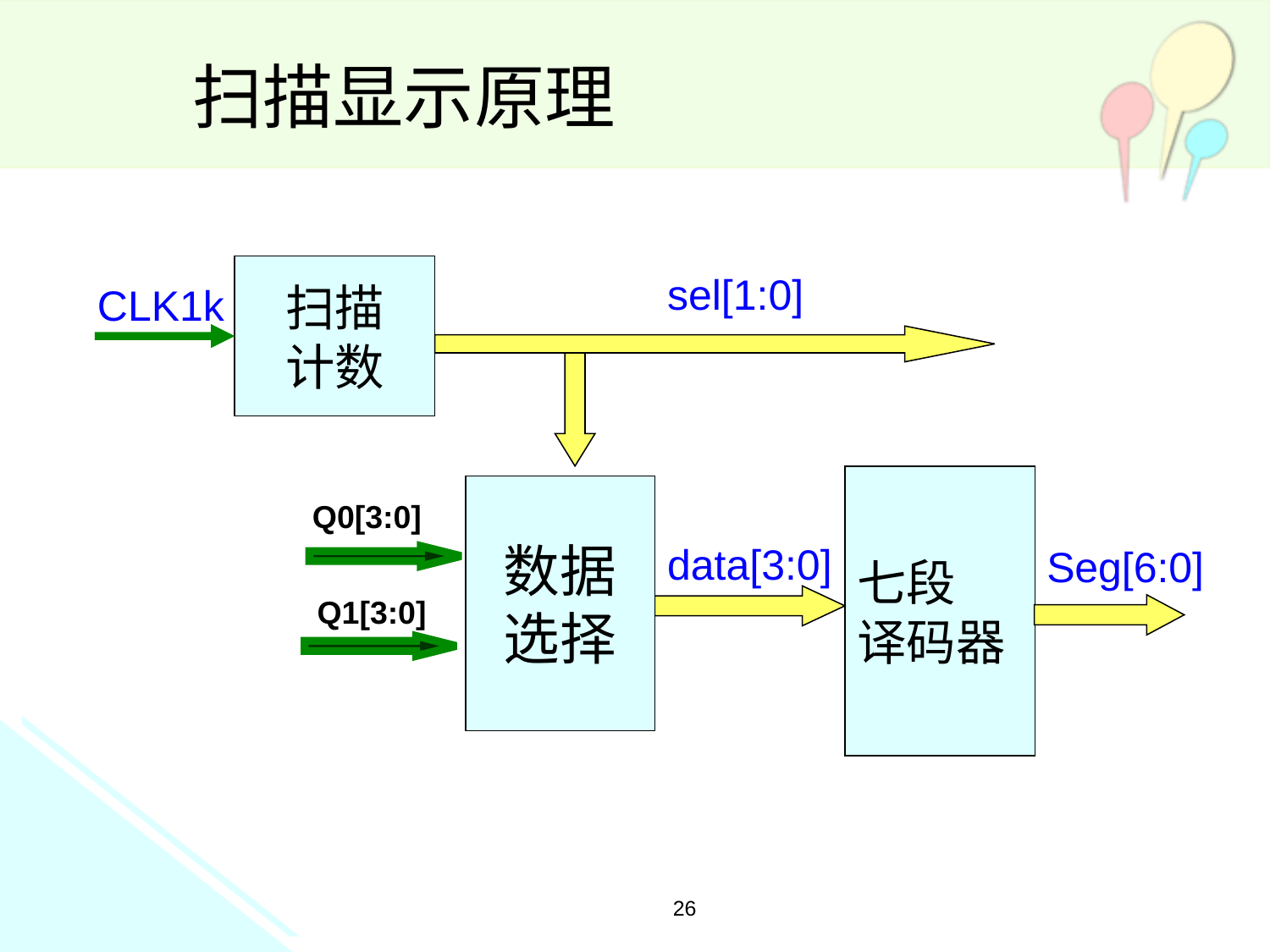

扫描显示原理
扫描
计数
sel[1:0]

CLK1k

七段
译码器
数据
选择
Q0[3:0]

Q1[3:0]

data[3:0]
Seg[6:0]

26